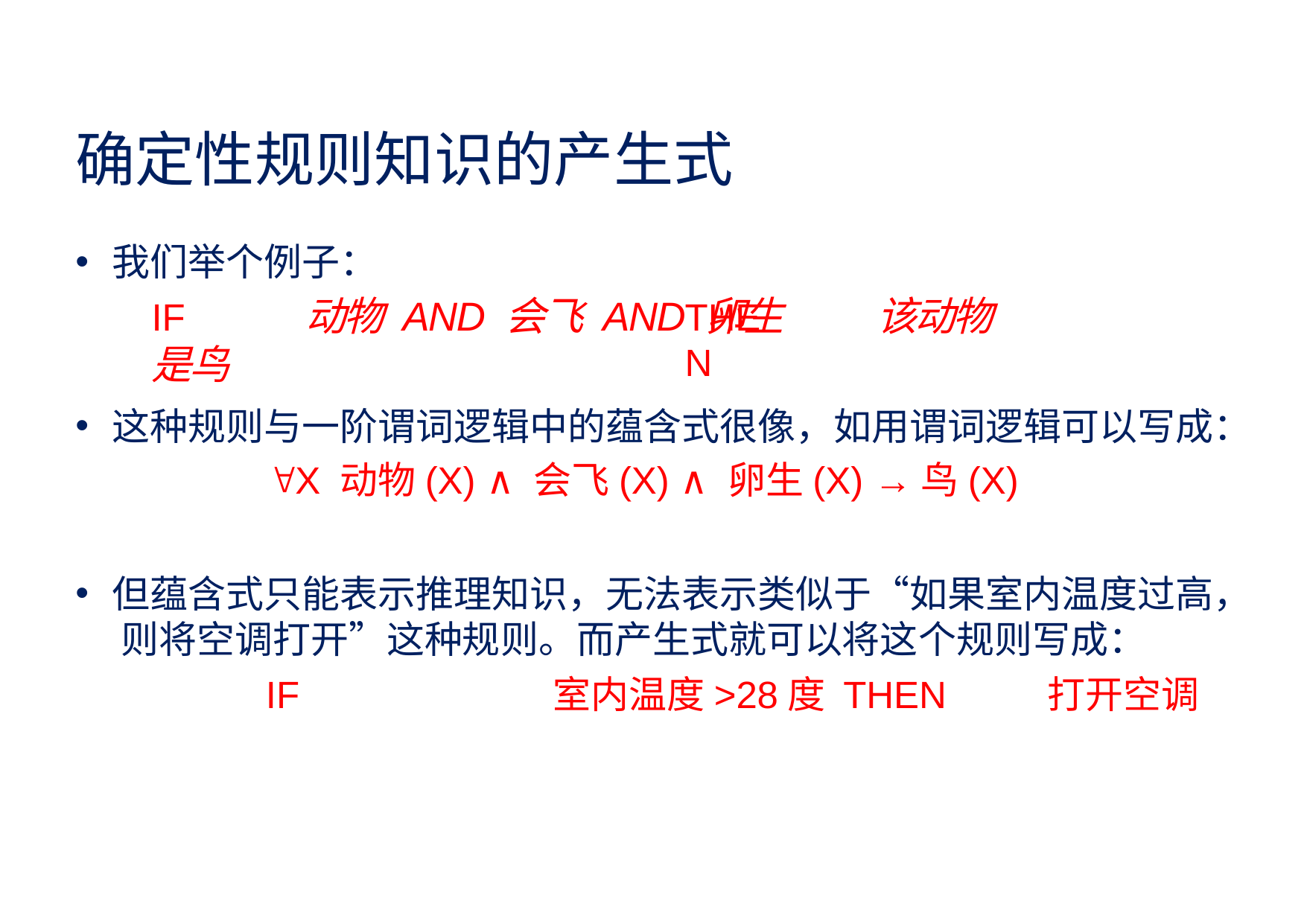

# 确定性规则知识的产生式
我们举个例子：
IF	动物 AND 会飞 AND 卵生	该动物是鸟
THEN
这种规则与一阶谓词逻辑中的蕴含式很像，如用谓词逻辑可以写成：
∀X 动物(X) ∧ 会飞(X) ∧ 卵生(X) →鸟(X)

但蕴含式只能表示推理知识，无法表示类似于“如果室内温度过高，  则将空调打开”这种规则。而产生式就可以将这个规则写成：
IF	室内温度>28度 THEN	打开空调
50